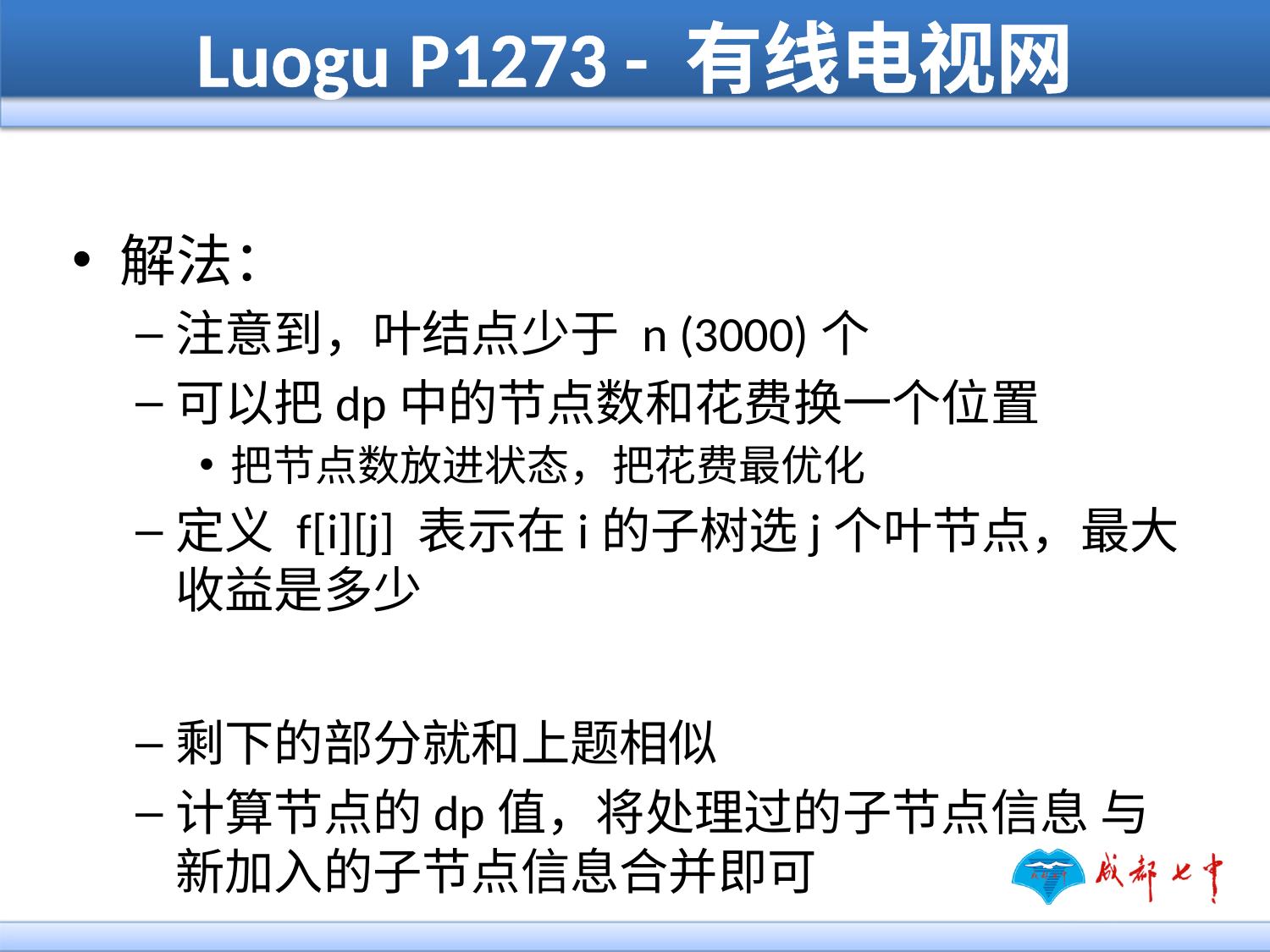

# Luogu P1273 - 有线电视网
解法：
注意到，叶结点少于 n (3000)个
可以把dp中的节点数和花费换一个位置
把节点数放进状态，把花费最优化
定义 f[i][j] 表示在i的子树选j个叶节点，最大收益是多少

剩下的部分就和上题相似
计算节点的dp值，将处理过的子节点信息 与 新加入的子节点信息合并即可